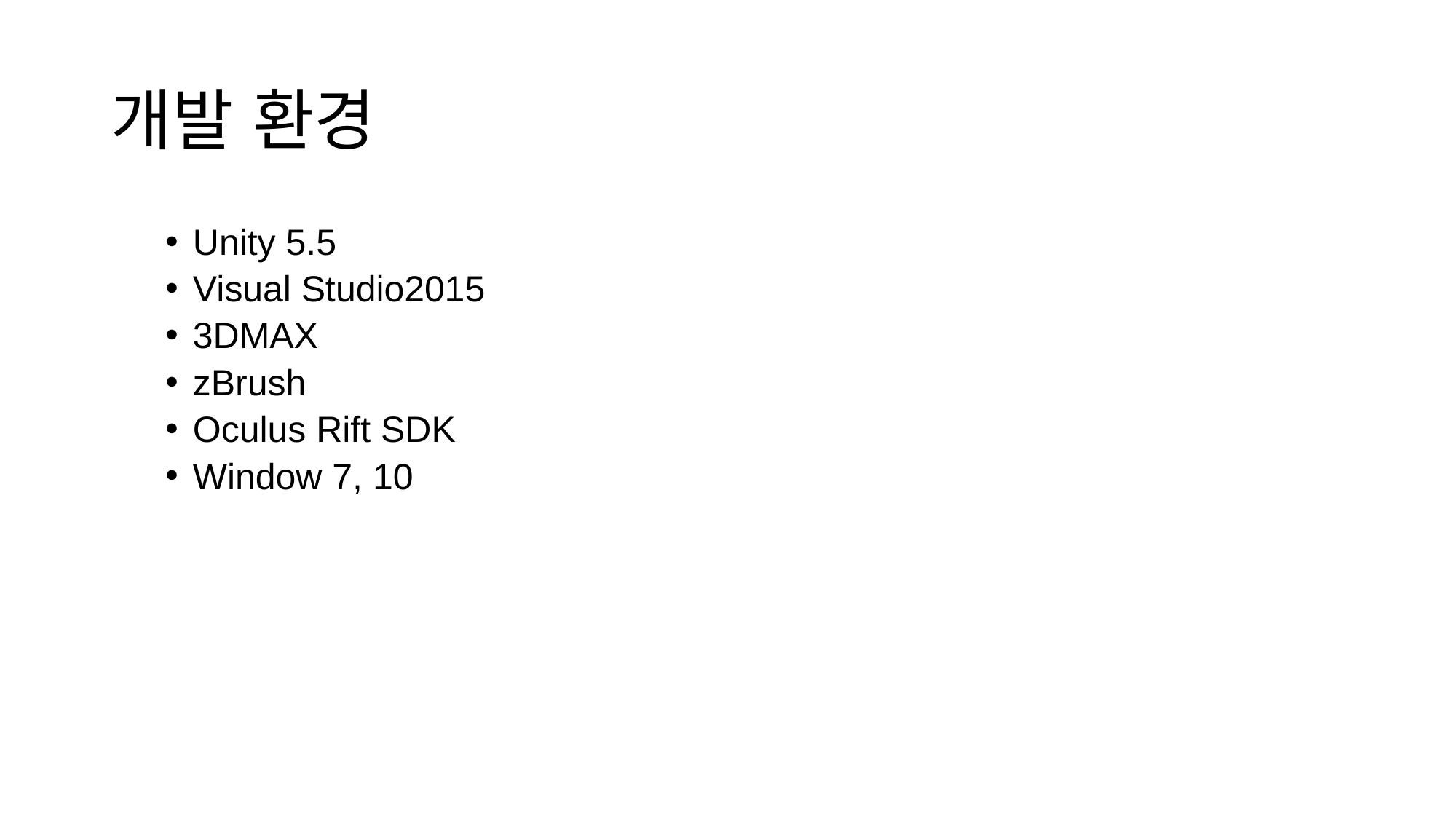

# 개발 환경
Unity 5.5
Visual Studio2015
3DMAX
zBrush
Oculus Rift SDK
Window 7, 10